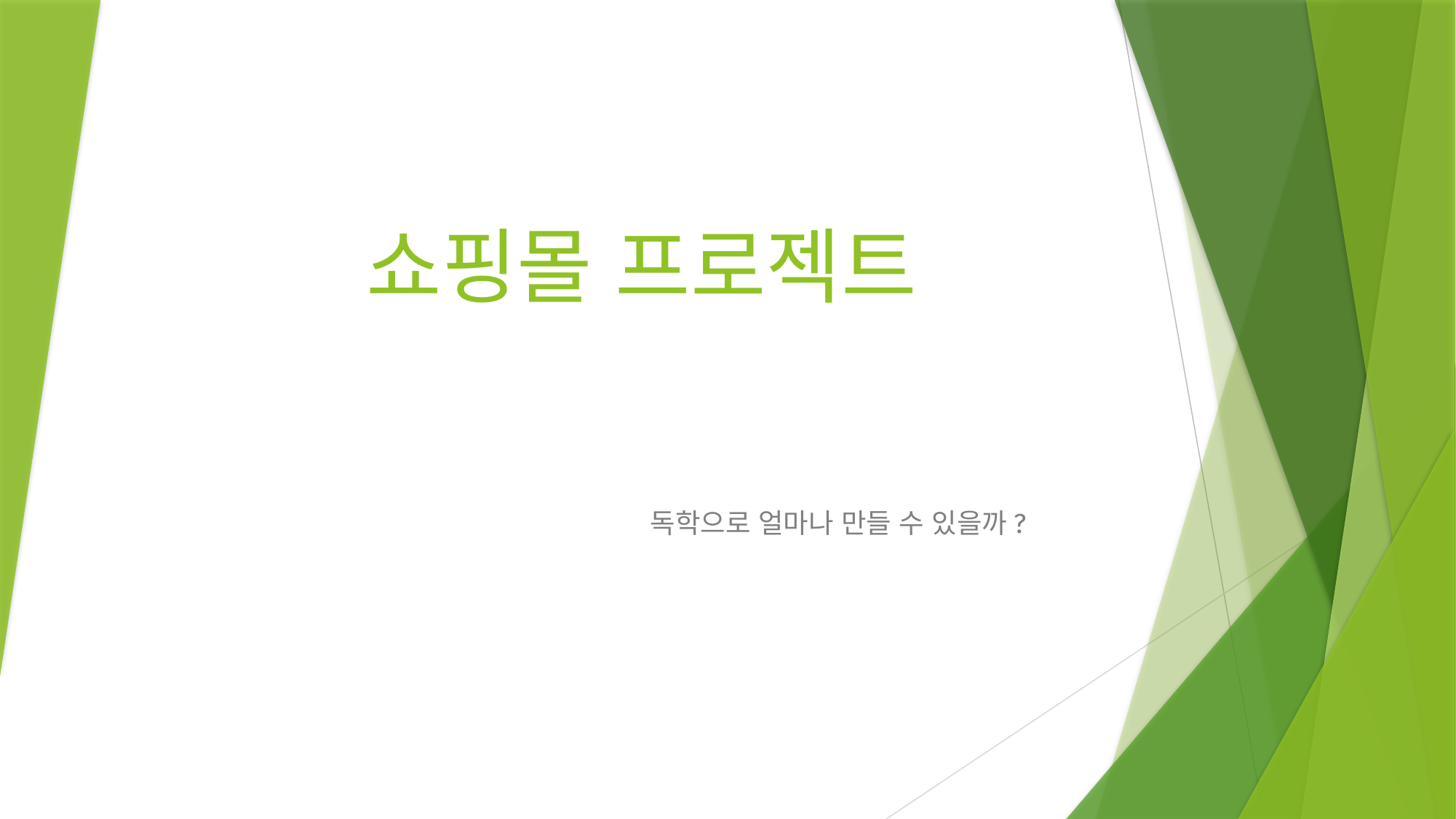

# 쇼핑몰 프로젝트
독학으로 얼마나 만들 수 있을까?